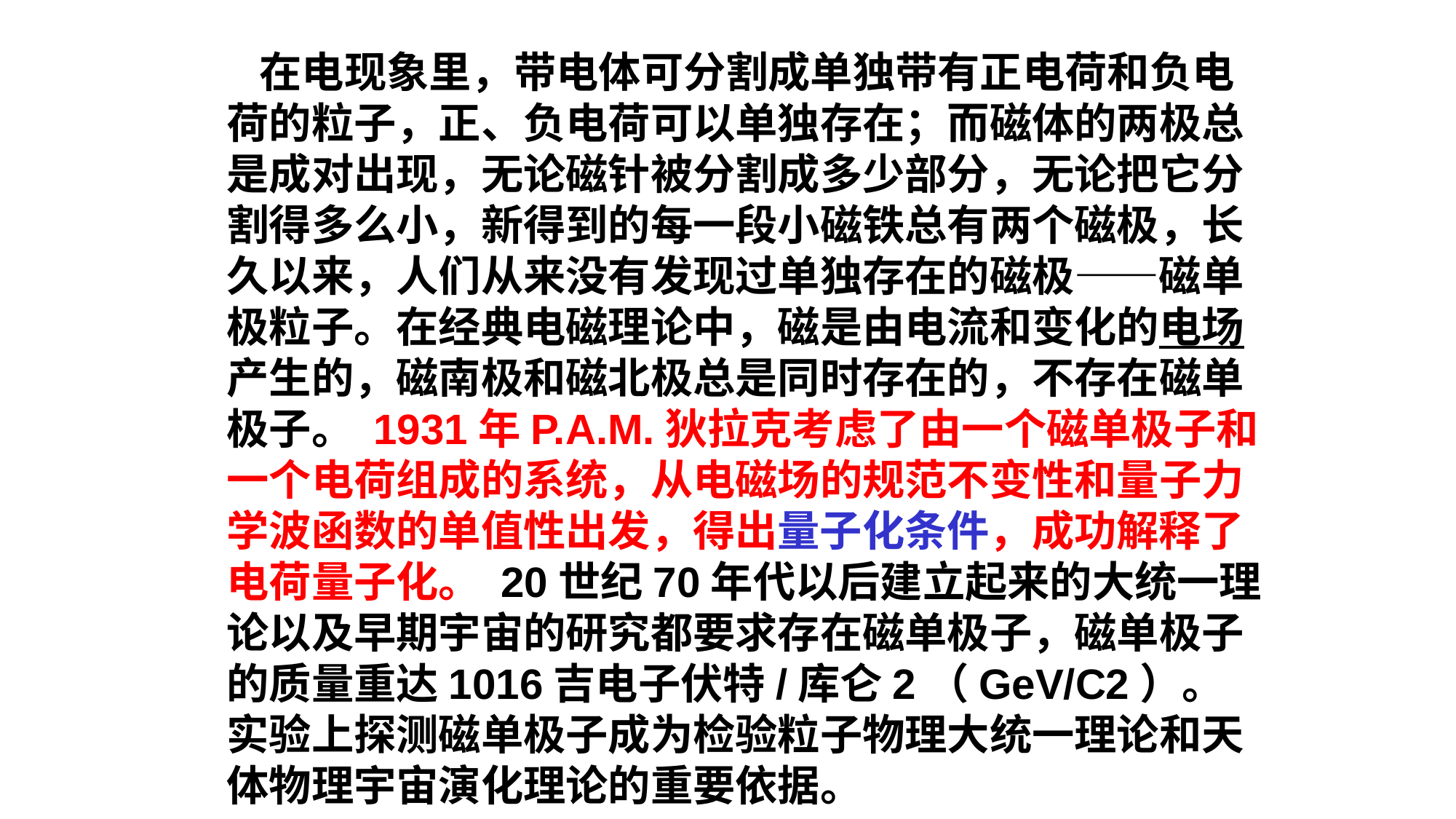

在电现象里，带电体可分割成单独带有正电荷和负电荷的粒子，正、负电荷可以单独存在；而磁体的两极总是成对出现，无论磁针被分割成多少部分，无论把它分割得多么小，新得到的每一段小磁铁总有两个磁极，长久以来，人们从来没有发现过单独存在的磁极——磁单极粒子。在经典电磁理论中，磁是由电流和变化的电场产生的，磁南极和磁北极总是同时存在的，不存在磁单极子。 1931年P.A.M.狄拉克考虑了由一个磁单极子和一个电荷组成的系统，从电磁场的规范不变性和量子力学波函数的单值性出发，得出量子化条件，成功解释了电荷量子化。 20世纪70年代以后建立起来的大统一理论以及早期宇宙的研究都要求存在磁单极子，磁单极子的质量重达1016吉电子伏特/库仑2（GeV/C2）。实验上探测磁单极子成为检验粒子物理大统一理论和天体物理宇宙演化理论的重要依据。